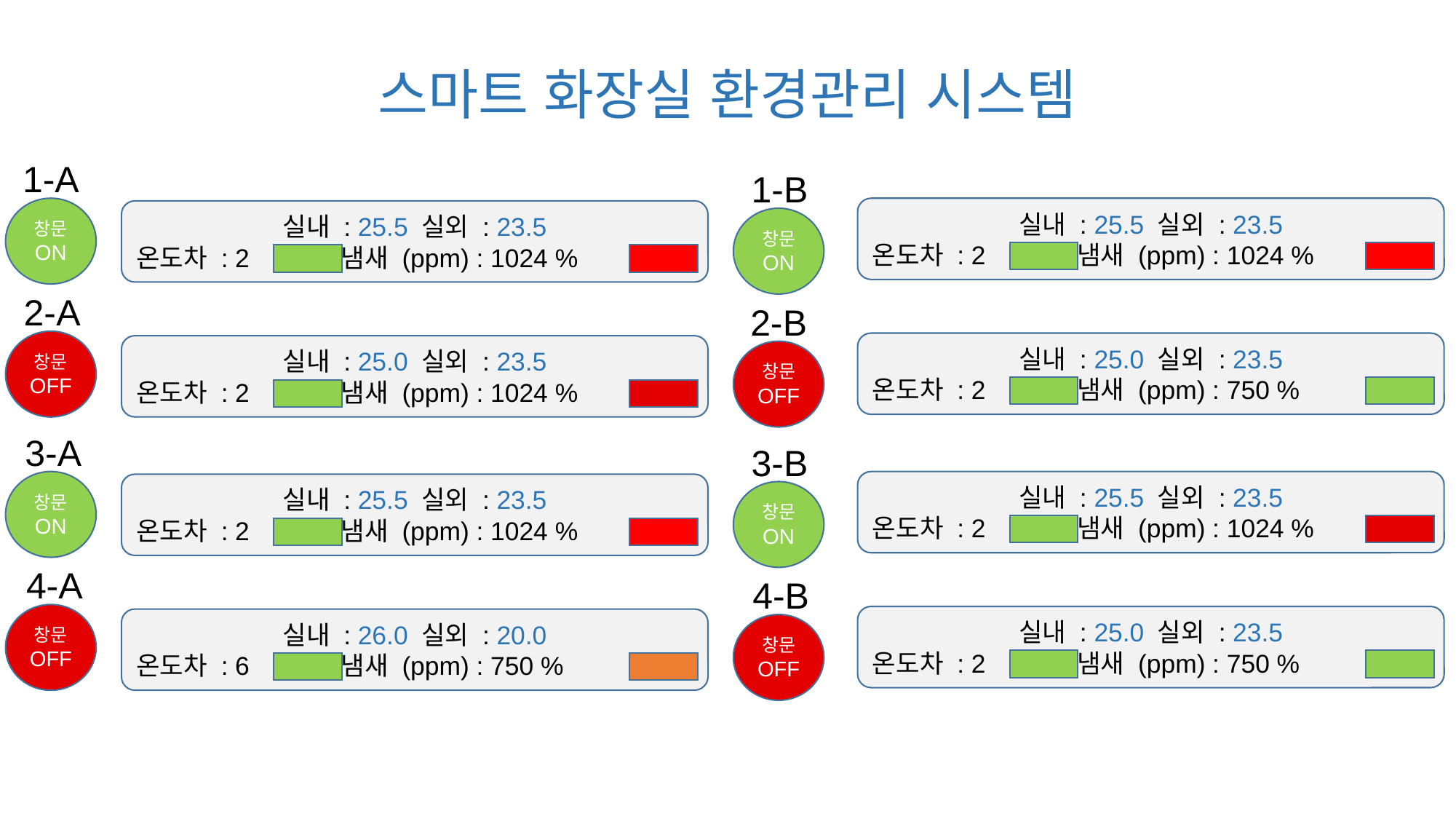

# 스마트 화장실 환경관리 시스템
1-A
창문
ON
2-A
창문
OFF
1-B
창문
ON
2-B
창문
OFF
실내 : 25.5 실외 : 23.5
온도차 : 2            냄새 (ppm) : 1024 %

실내 : 25.5 실외 : 23.5
온도차 : 2            냄새 (ppm) : 1024 %

실내 : 25.0 실외 : 23.5
온도차 : 2            냄새 (ppm) : 750 %

실내 : 25.0 실외 : 23.5
온도차 : 2            냄새 (ppm) : 1024 %

3-A
창문
ON
4-A
창문
OFF
3-B
창문
ON
4-B
창문
OFF
실내 : 25.5 실외 : 23.5
온도차 : 2            냄새 (ppm) : 1024 %

실내 : 25.5 실외 : 23.5
온도차 : 2            냄새 (ppm) : 1024 %

실내 : 25.0 실외 : 23.5
온도차 : 2            냄새 (ppm) : 750 %

실내 : 26.0 실외 : 20.0
온도차 : 6            냄새 (ppm) : 750 %

경고 단계
세부사항

1-B : 환기 필요

2-B : 동파 경고
하늘색        연두색        노란색        주황색        빨간색